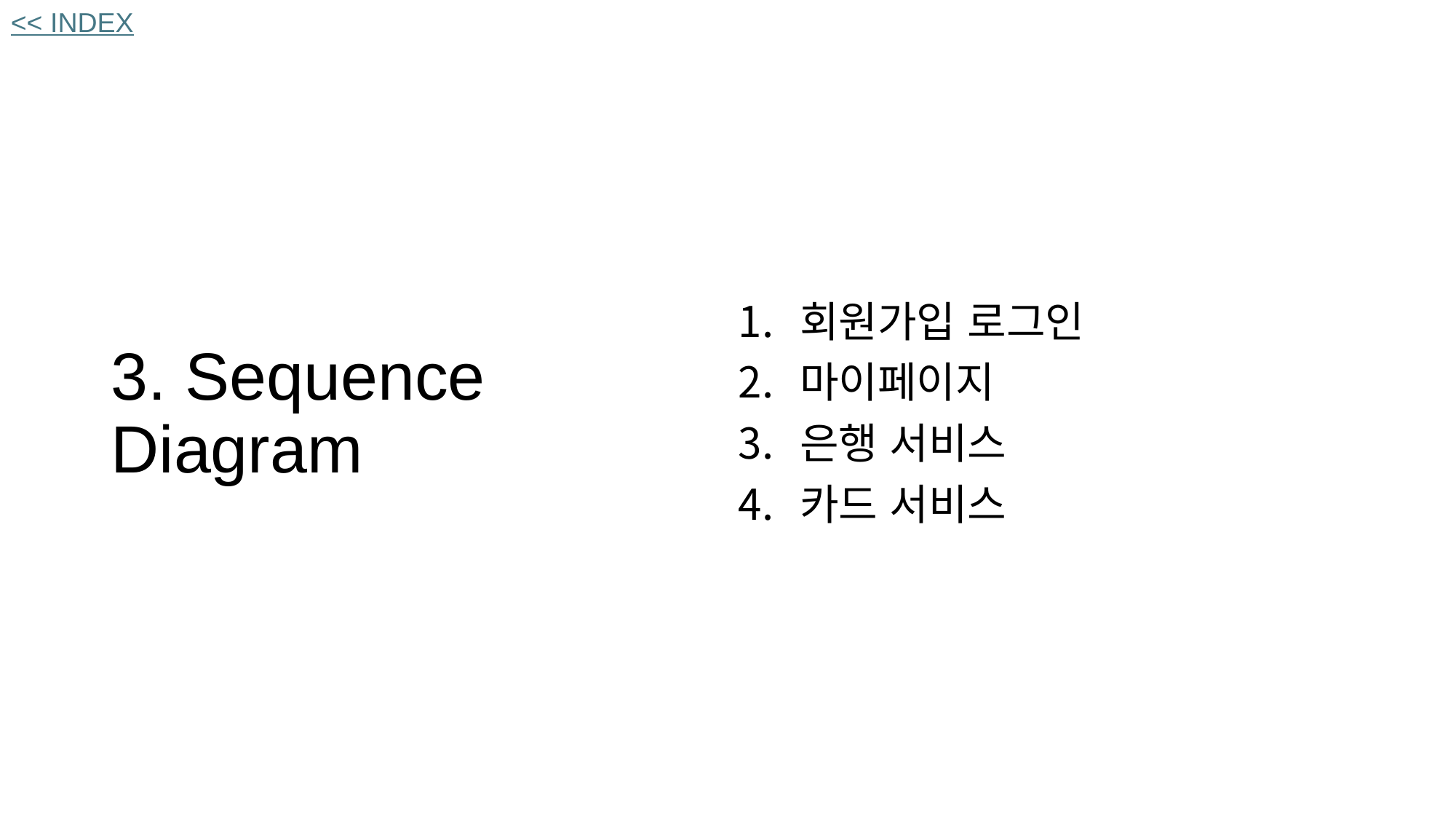

<< INDEX
회원가입 로그인
마이페이지
은행 서비스
카드 서비스
# 3. Sequence Diagram